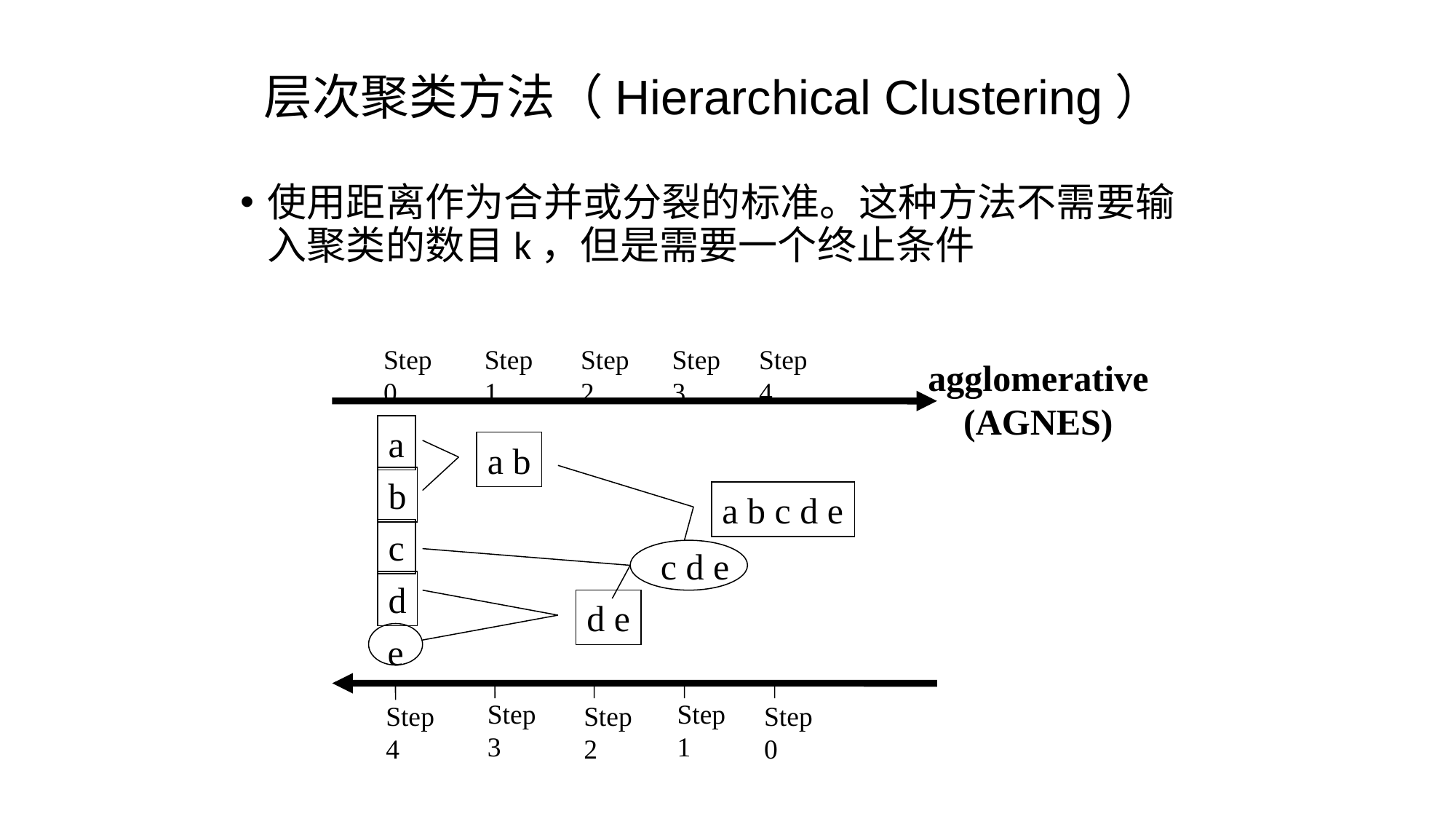

# 层次聚类方法（Hierarchical Clustering）
使用距离作为合并或分裂的标准。这种方法不需要输入聚类的数目k，但是需要一个终止条件
Step 0

Step 1

Step 2

Step 3

Step 4

agglomerative
(AGNES)

a

a b

b

a b c d e

c

c d e

d

d e

e
divisive
(DIANA)

Step 3
Step 1
Step 4
Step 2
Step 0